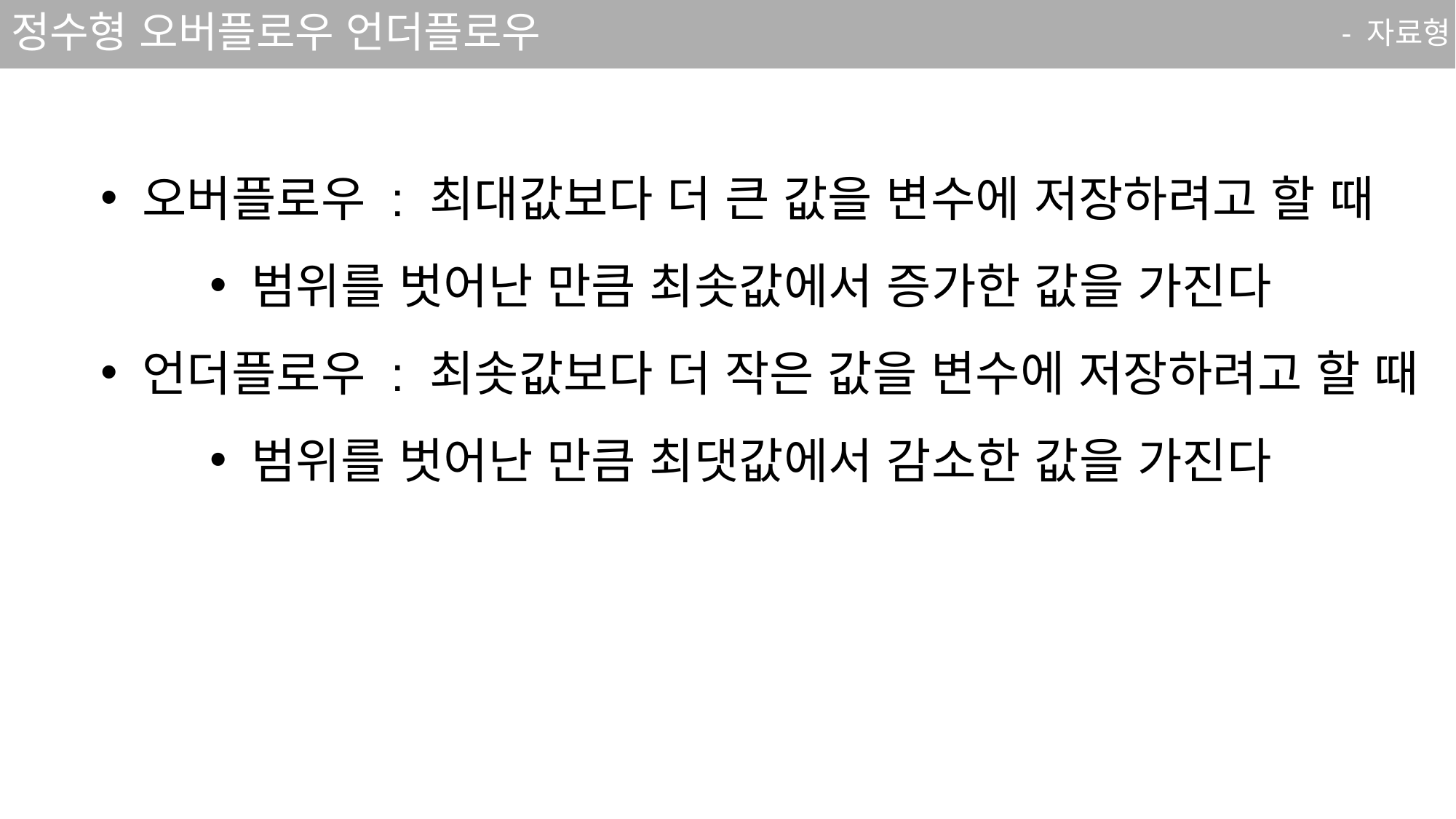

# 정수형 오버플로우 언더플로우
- 자료형
오버플로우 : 최대값보다 더 큰 값을 변수에 저장하려고 할 때
범위를 벗어난 만큼 최솟값에서 증가한 값을 가진다
언더플로우 : 최솟값보다 더 작은 값을 변수에 저장하려고 할 때
범위를 벗어난 만큼 최댓값에서 감소한 값을 가진다